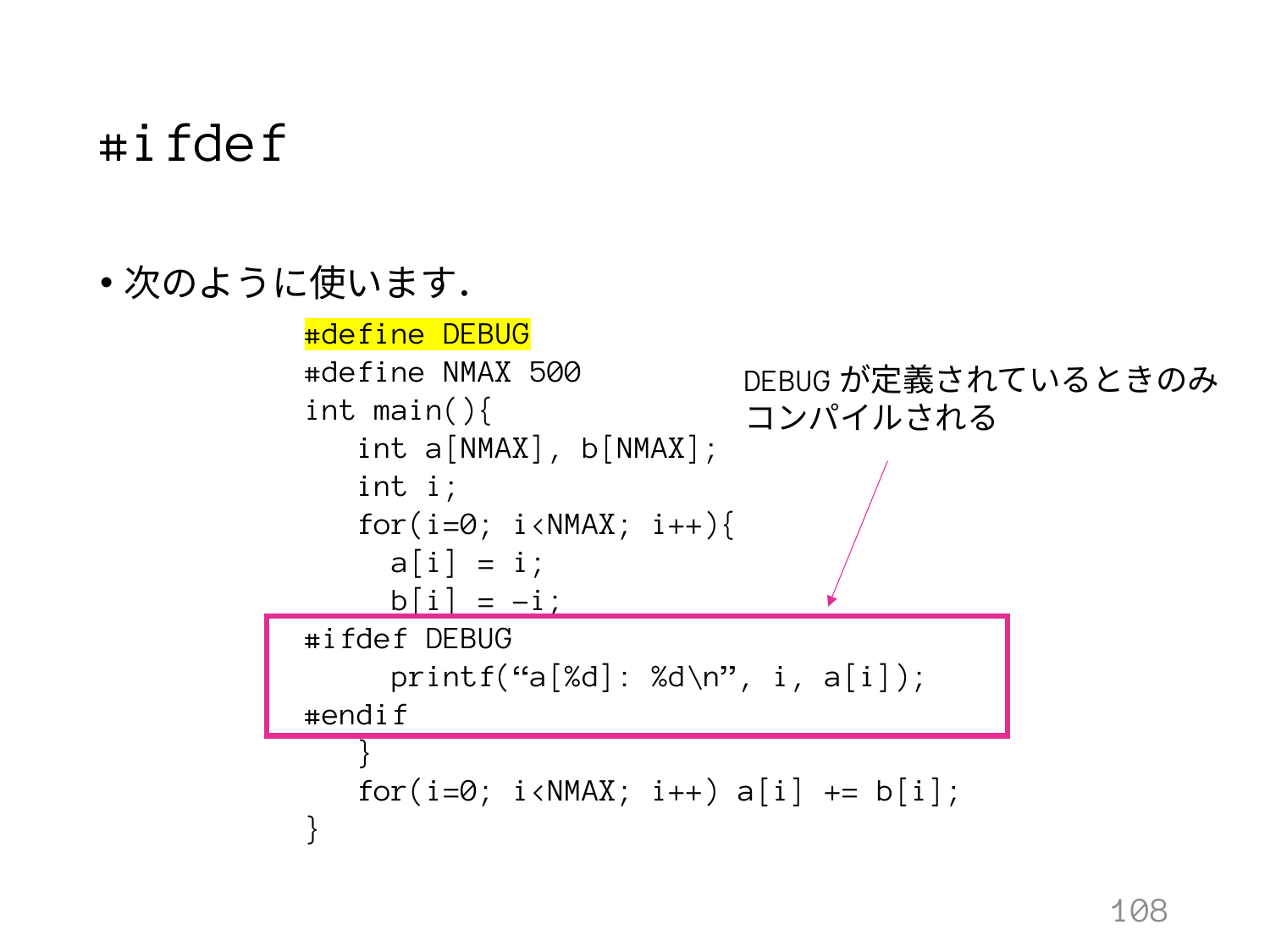

# #ifdef
次のように使います．
#define DEBUG
#define NMAX 500
int main(){
   int a[NMAX], b[NMAX];
   int i;
   for(i=0; i<NMAX; i++){
     a[i] = i;
     b[i] = -i;
#ifdef DEBUG
     printf(“a[%d]: %d\n”, i, a[i]);
#endif
   }
   for(i=0; i<NMAX; i++) a[i] += b[i];
}
DEBUGが定義されているときのみ
コンパイルされる

108